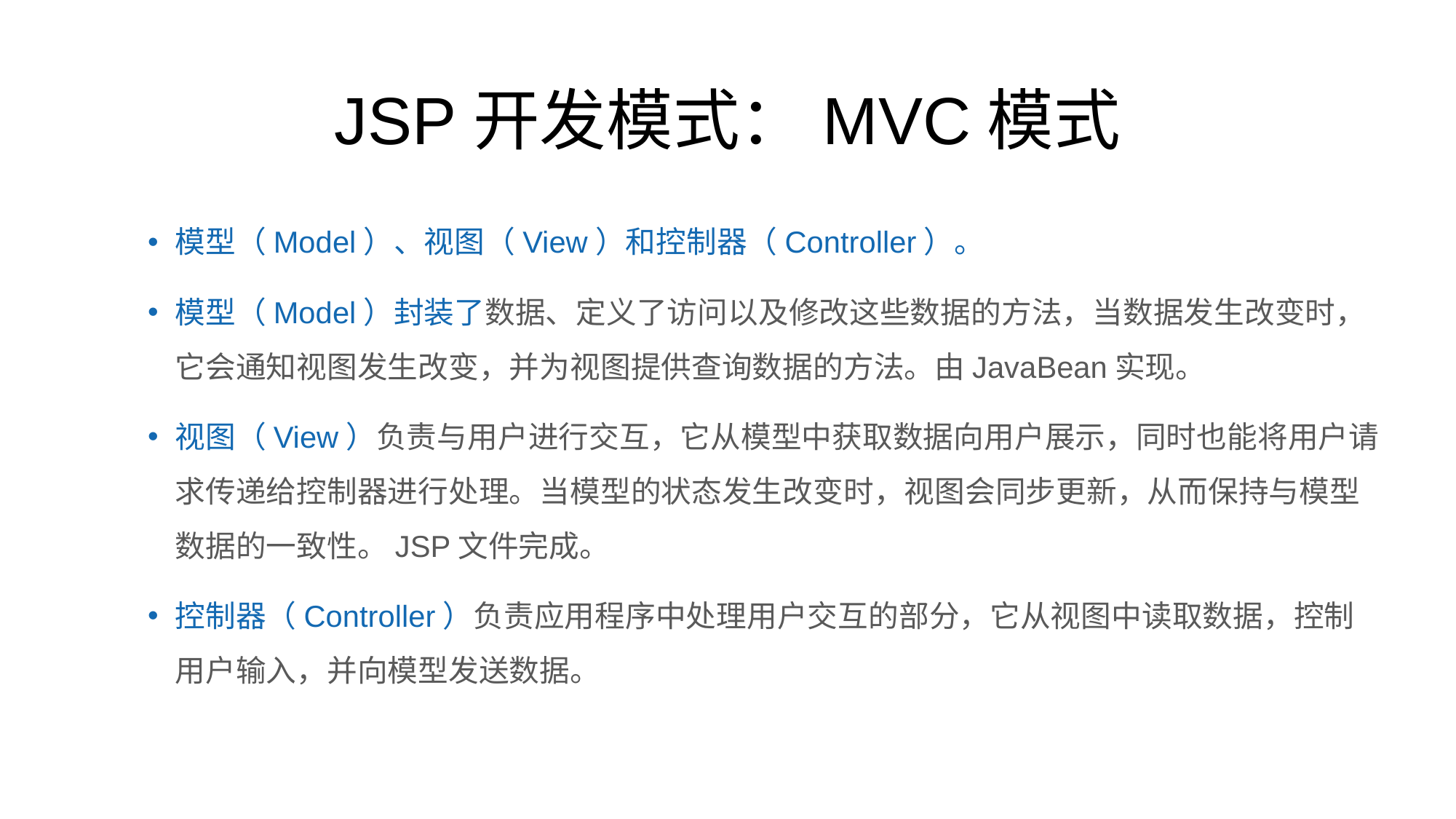

# JSP开发模式：MVC模式
模型（Model）、视图（View）和控制器（Controller）。
模型（Model）封装了数据、定义了访问以及修改这些数据的方法，当数据发生改变时，它会通知视图发生改变，并为视图提供查询数据的方法。由JavaBean实现。
视图（View）负责与用户进行交互，它从模型中获取数据向用户展示，同时也能将用户请求传递给控制器进行处理。当模型的状态发生改变时，视图会同步更新，从而保持与模型数据的一致性。JSP文件完成。
控制器（Controller）负责应用程序中处理用户交互的部分，它从视图中读取数据，控制用户输入，并向模型发送数据。